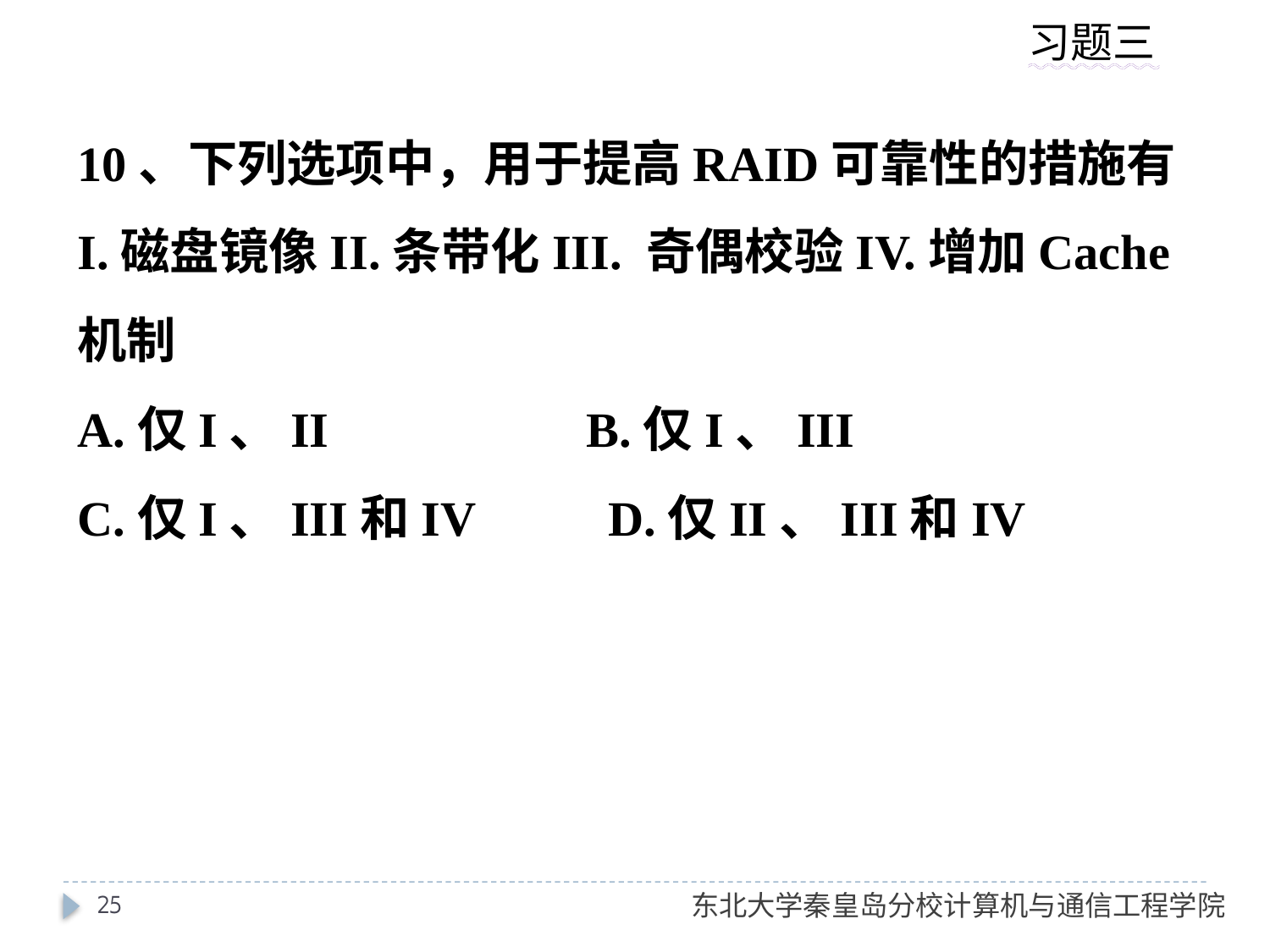

10、下列选项中，用于提高RAID可靠性的措施有
I.磁盘镜像II.条带化III. 奇偶校验IV.增加Cache机制
A.仅I、II   　　　　B.仅I、III
C.仅I、III和IV    　 D.仅II、III和IV
25